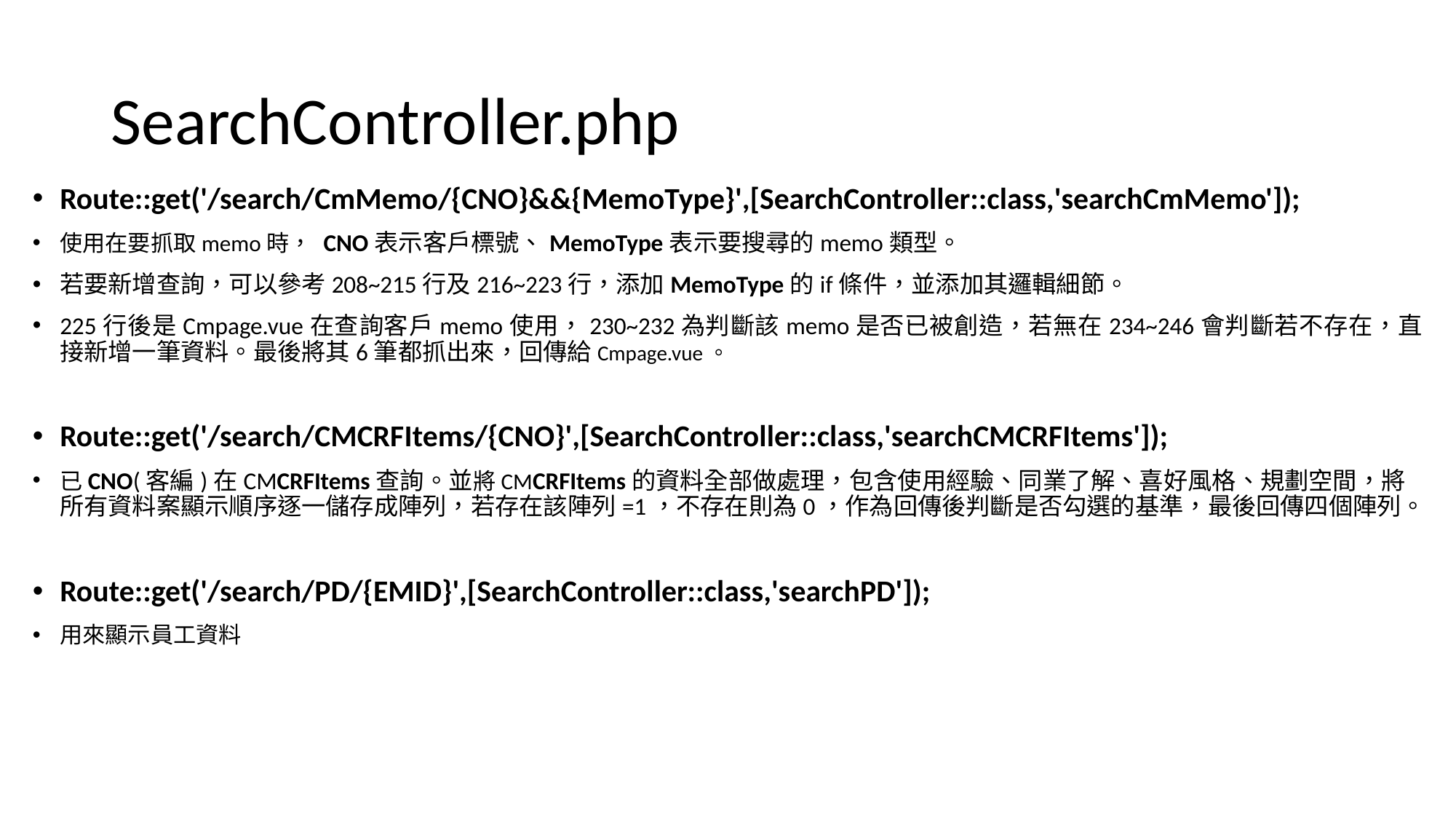

# SearchController.php
Route::get('/search/CmMemo/{CNO}&&{MemoType}',[SearchController::class,'searchCmMemo']);
使用在要抓取memo時， CNO表示客戶標號、MemoType表示要搜尋的memo類型。
若要新增查詢，可以參考208~215行及216~223行，添加MemoType的if條件，並添加其邏輯細節。
225行後是Cmpage.vue在查詢客戶memo使用，230~232為判斷該memo是否已被創造，若無在234~246會判斷若不存在，直接新增一筆資料。最後將其6筆都抓出來，回傳給Cmpage.vue。

Route::get('/search/CMCRFItems/{CNO}',[SearchController::class,'searchCMCRFItems']);
已CNO(客編)在CMCRFItems查詢。並將CMCRFItems的資料全部做處理，包含使用經驗、同業了解、喜好風格、規劃空間，將所有資料案顯示順序逐一儲存成陣列，若存在該陣列=1，不存在則為0，作為回傳後判斷是否勾選的基準，最後回傳四個陣列。

Route::get('/search/PD/{EMID}',[SearchController::class,'searchPD']);
用來顯示員工資料